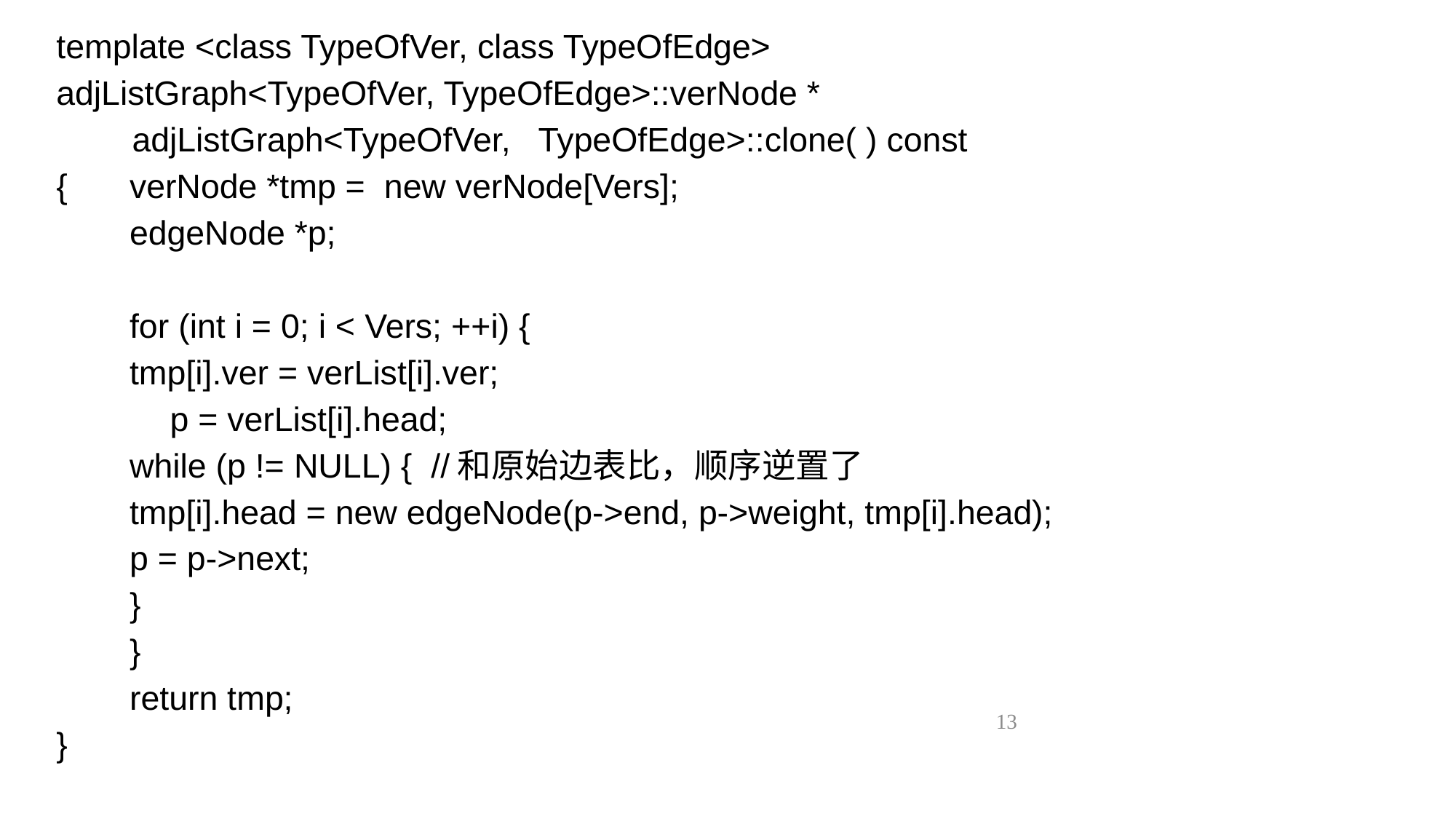

template <class TypeOfVer, class TypeOfEdge>
adjListGraph<TypeOfVer, TypeOfEdge>::verNode *
        adjListGraph<TypeOfVer,   TypeOfEdge>::clone( ) const
{ 	verNode *tmp =  new verNode[Vers];
  	edgeNode *p;

  	for (int i = 0; i < Vers; ++i) {
		tmp[i].ver = verList[i].ver;
            p = verList[i].head;
		while (p != NULL) {  //和原始边表比，顺序逆置了
			tmp[i].head = new edgeNode(p->end, p->weight, tmp[i].head);
			p = p->next;
		}
  	}
  	return tmp;
}
13